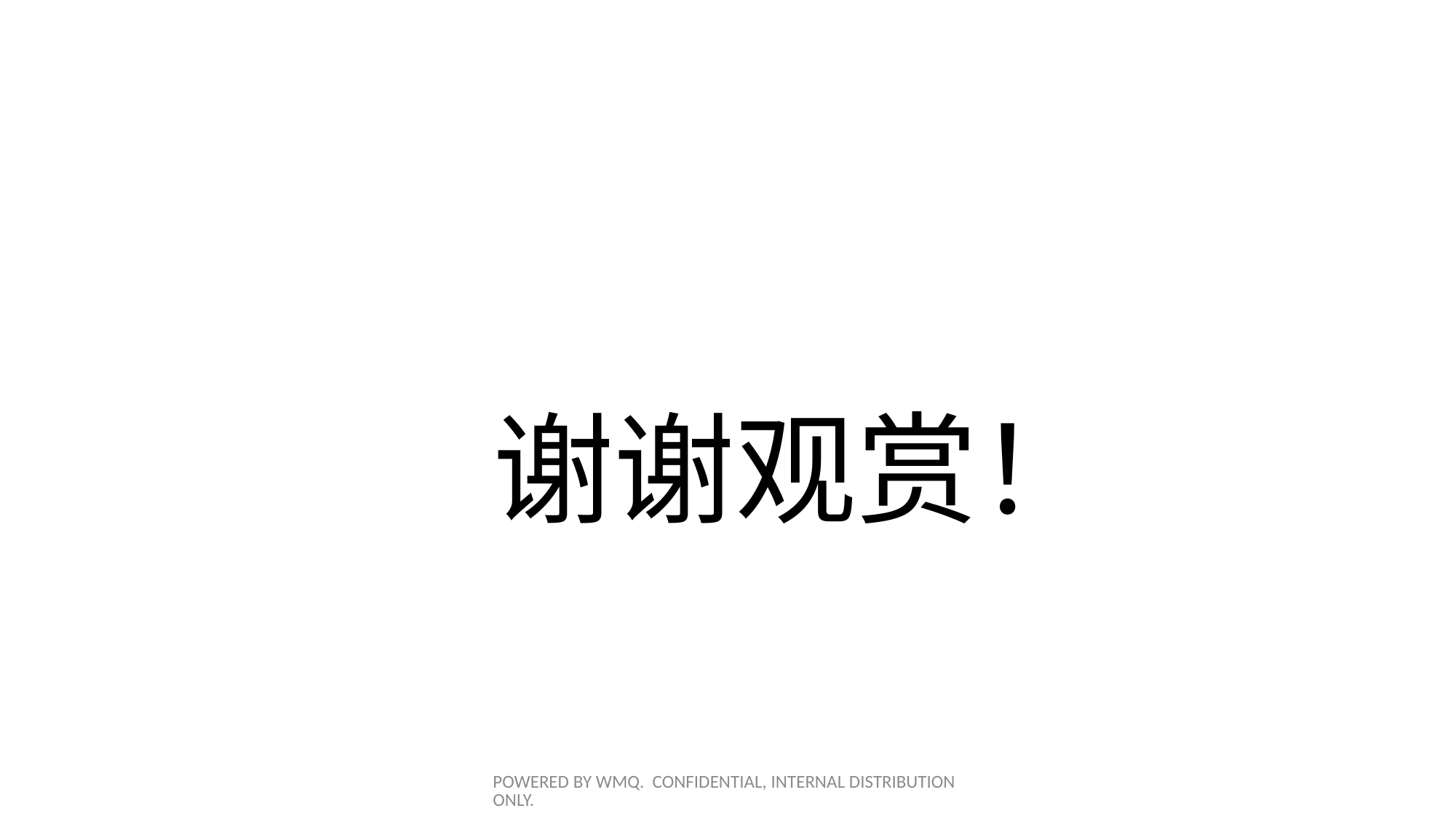

#

谢谢观赏！
POWERED BY WMQ.  CONFIDENTIAL, INTERNAL DISTRIBUTION ONLY.
10